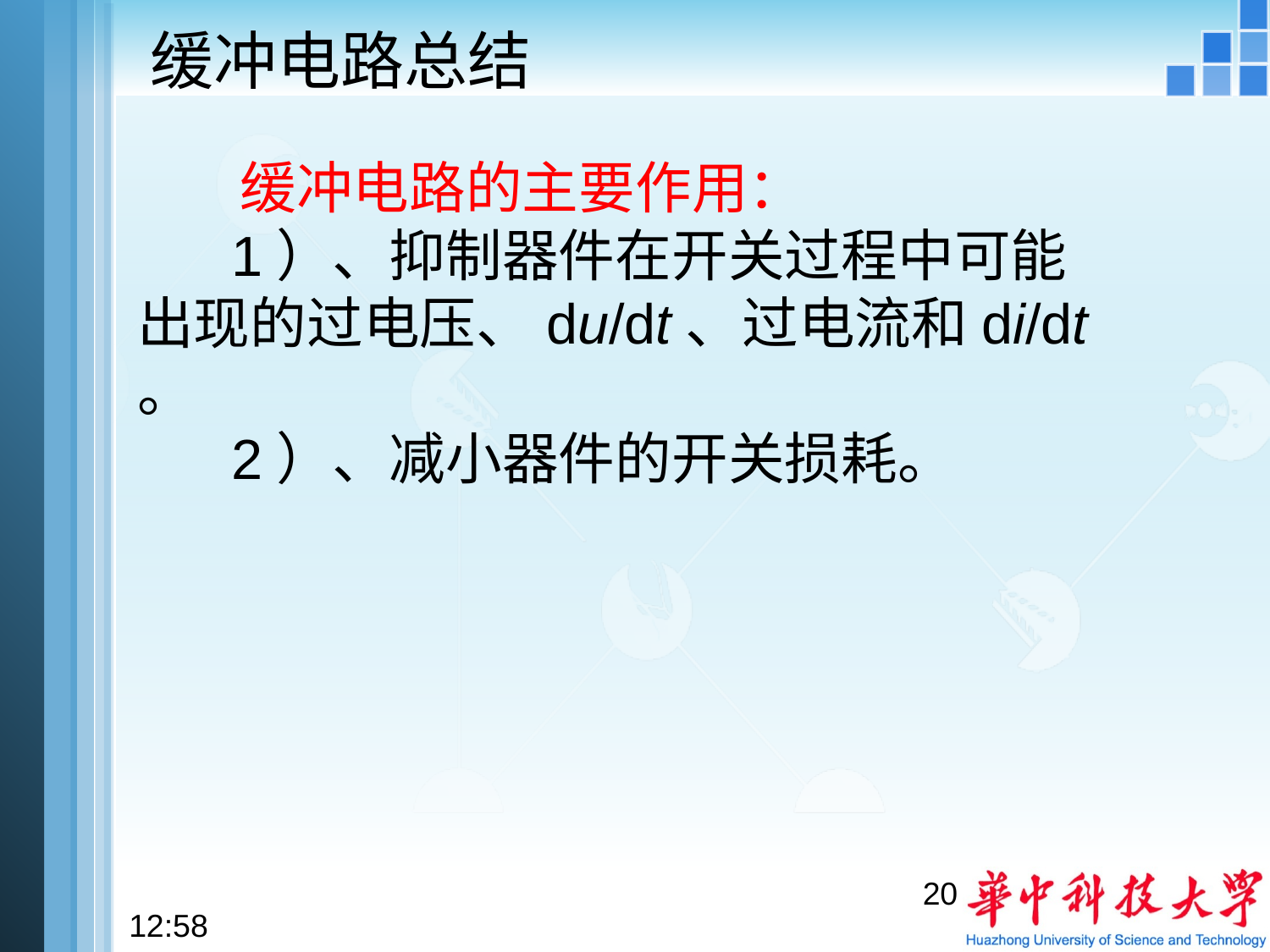

缓冲电路总结
       缓冲电路的主要作用：
      1）、抑制器件在开关过程中可能出现的过电压、du/dt、过电流和di/dt。
      2）、减小器件的开关损耗。
20
12:58